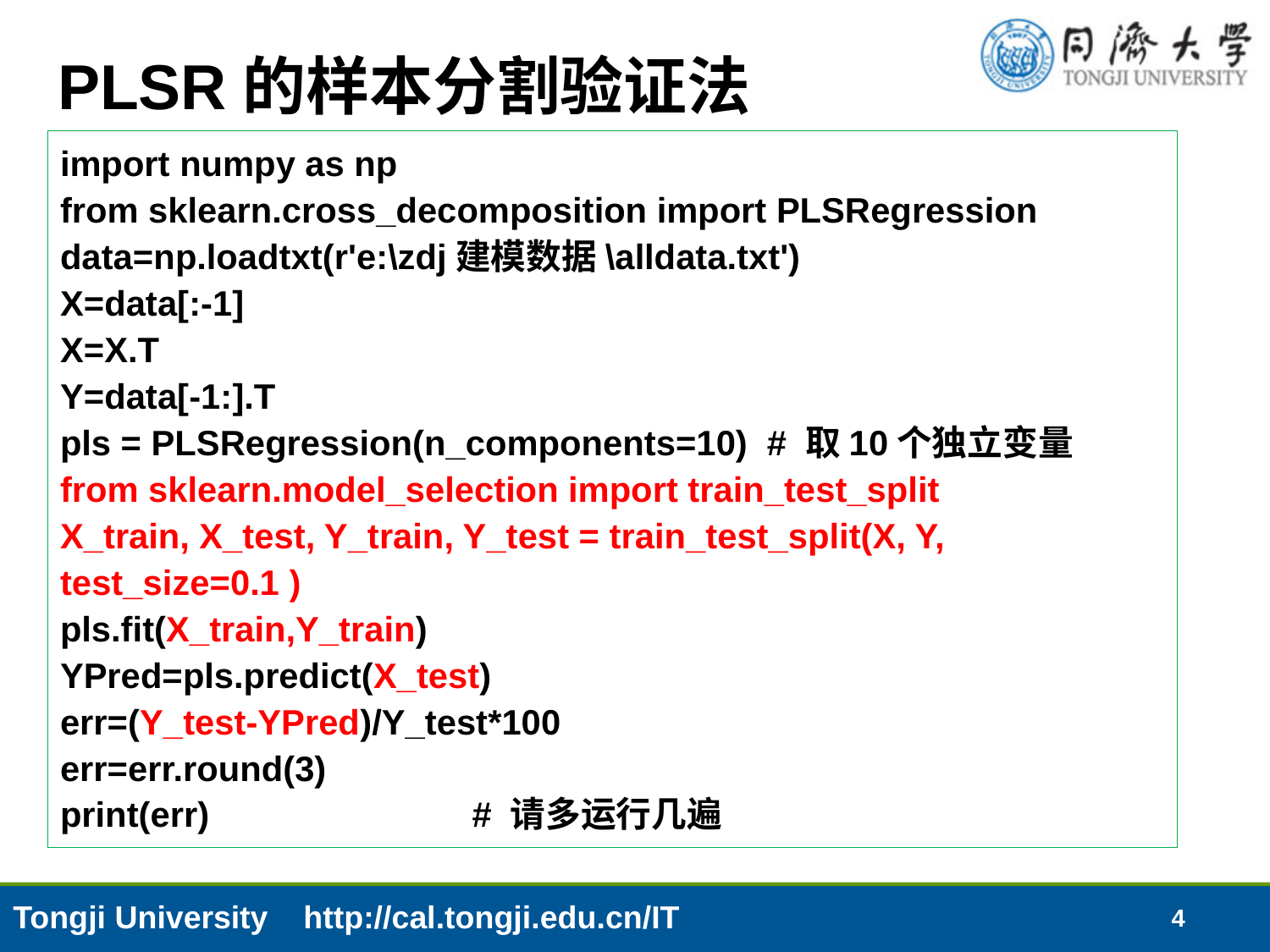

# PLSR的样本分割验证法
import numpy as np
from sklearn.cross_decomposition import PLSRegression
data=np.loadtxt(r'e:\zdj建模数据\alldata.txt')
X=data[:-1]
X=X.T
Y=data[-1:].T
pls = PLSRegression(n_components=10)  # 取10个独立变量
from sklearn.model_selection import train_test_split
X_train, X_test, Y_train, Y_test = train_test_split(X, Y, test_size=0.1 )
pls.fit(X_train,Y_train)
YPred=pls.predict(X_test)
err=(Y_test-YPred)/Y_test*100
err=err.round(3)
print(err)                           # 请多运行几遍